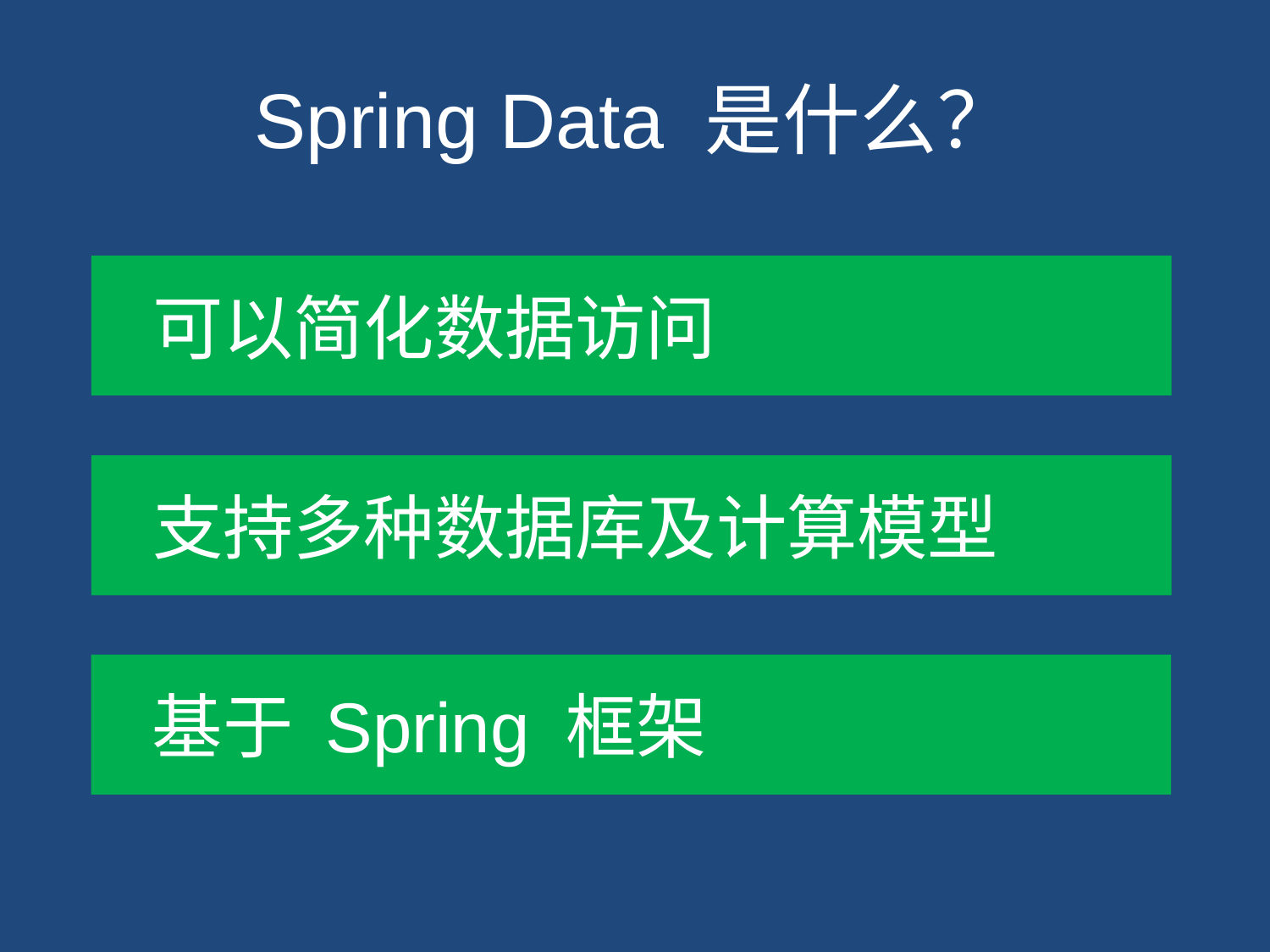

Spring Data 是什么？
  可以简化数据访问
  支持多种数据库及计算模型
  基于 Spring 框架